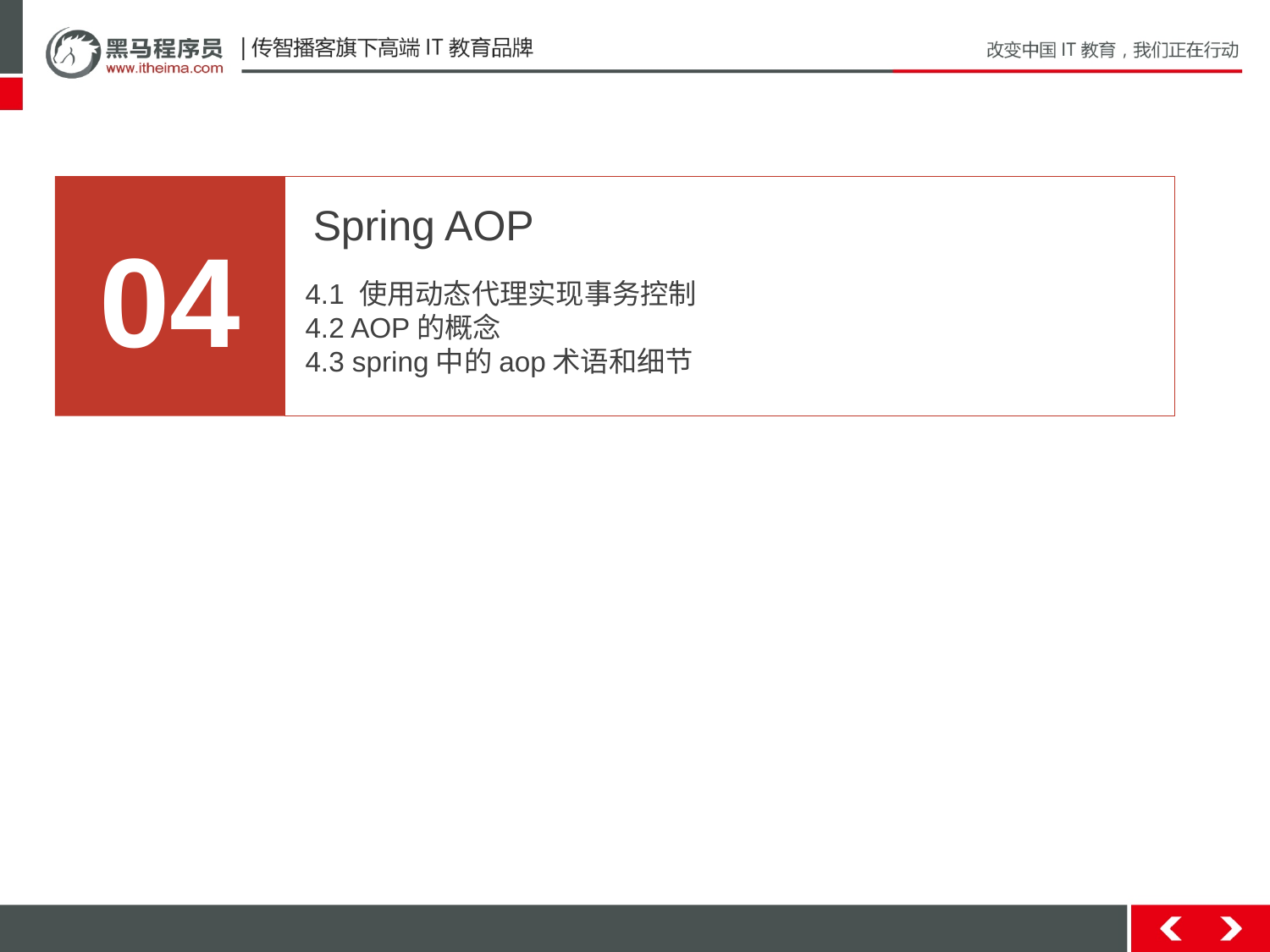

04

Spring AOP
4.1 使用动态代理实现事务控制
4.2 AOP的概念
4.3 spring中的aop术语和细节